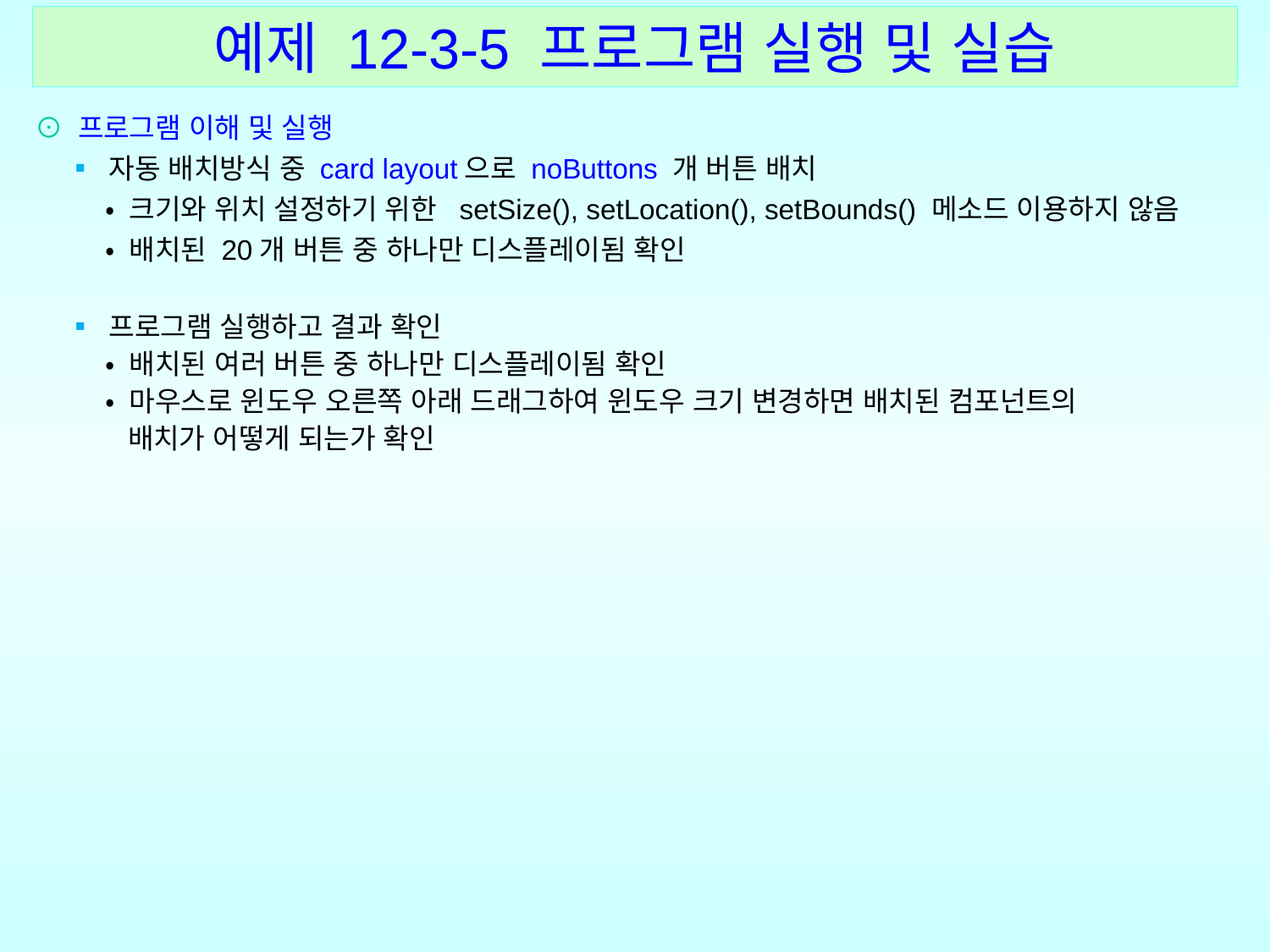

예제 12-3-5 프로그램 실행 및 실습
⊙ 프로그램 이해 및 실행
    ▪ 자동 배치방식 중 card layout으로 noButtons 개 버튼 배치
         • 크기와 위치 설정하기 위한  setSize(), setLocation(), setBounds() 메소드 이용하지 않음
         • 배치된 20개 버튼 중 하나만 디스플레이됨 확인

    ▪ 프로그램 실행하고 결과 확인
         • 배치된 여러 버튼 중 하나만 디스플레이됨 확인
         • 마우스로 윈도우 오른쪽 아래 드래그하여 윈도우 크기 변경하면 배치된 컴포넌트의
           배치가 어떻게 되는가 확인